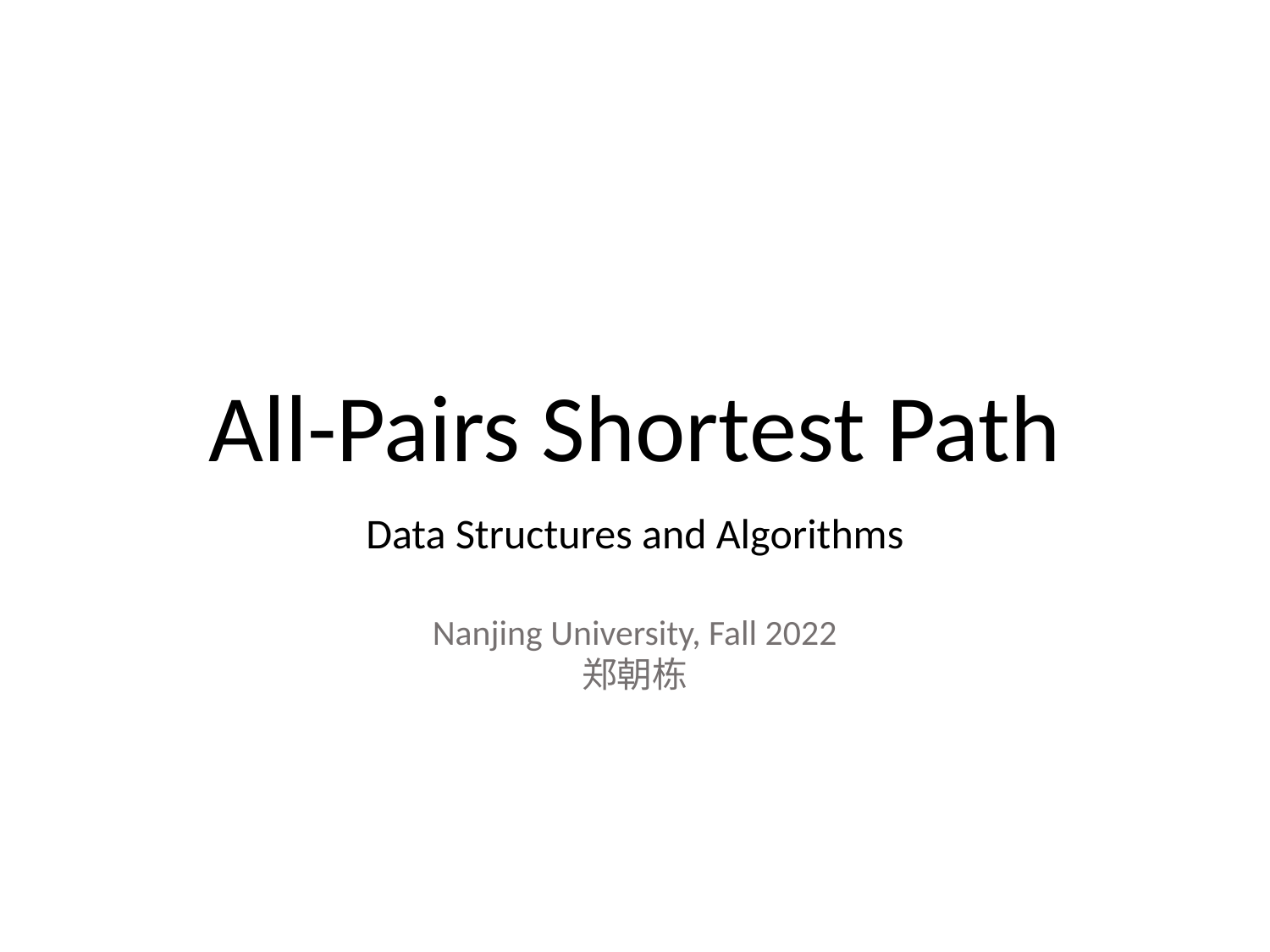

# All-Pairs Shortest Path
Data Structures and Algorithms
Nanjing University, Fall 2022
郑朝栋